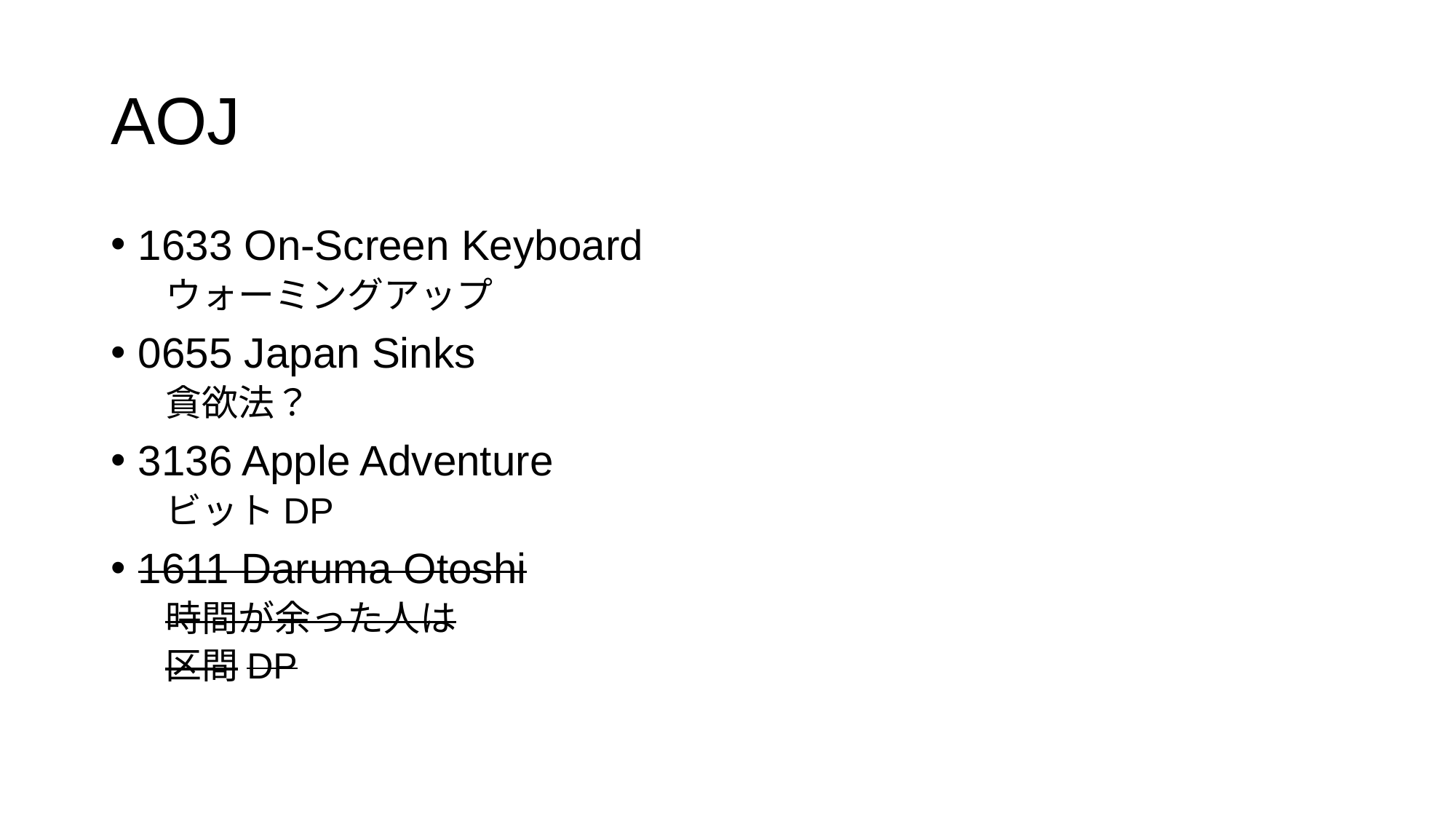

# AOJ
1633 On-Screen Keyboard
ウォーミングアップ
0655 Japan Sinks
貪欲法？
3136 Apple Adventure
ビットDP
1611 Daruma Otoshi
時間が余った人は
区間DP